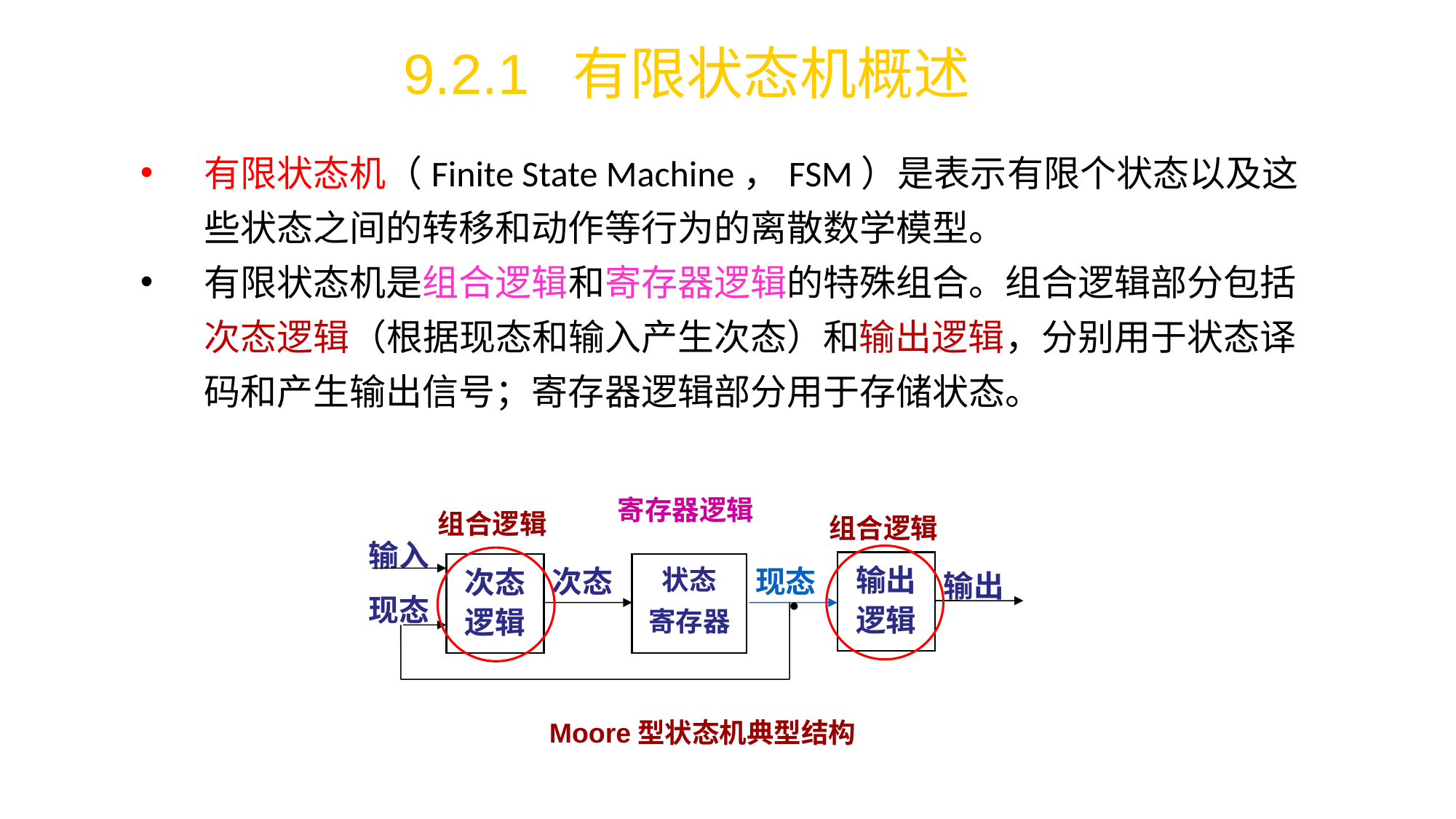

# 9.2.1  有限状态机概述
有限状态机（Finite State Machine，FSM）是表示有限个状态以及这些状态之间的转移和动作等行为的离散数学模型。
有限状态机是组合逻辑和寄存器逻辑的特殊组合。组合逻辑部分包括次态逻辑（根据现态和输入产生次态）和输出逻辑，分别用于状态译码和产生输出信号；寄存器逻辑部分用于存储状态。

寄存器逻辑
组合逻辑
组合逻辑
输入
输出逻辑
次态
现态
次态逻辑
状态
寄存器
输出

•
现态

Moore型状态机典型结构